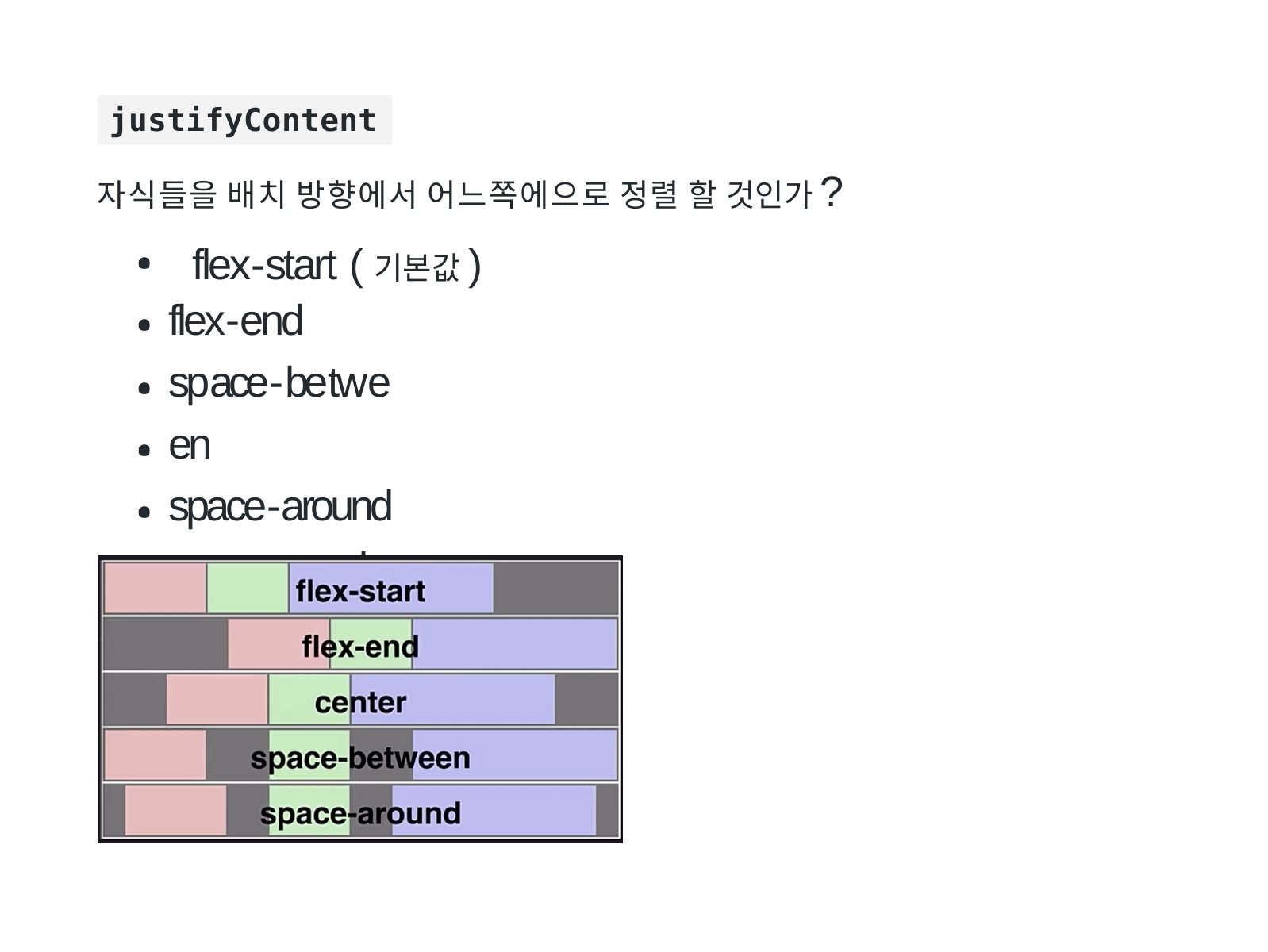

# justifyContent
자식들을 배치 방향에서 어느쪽에으로 정렬 할 것인가?  flex‑start (기본값)

flex‑end  space‑between  space‑around  space‑evenly